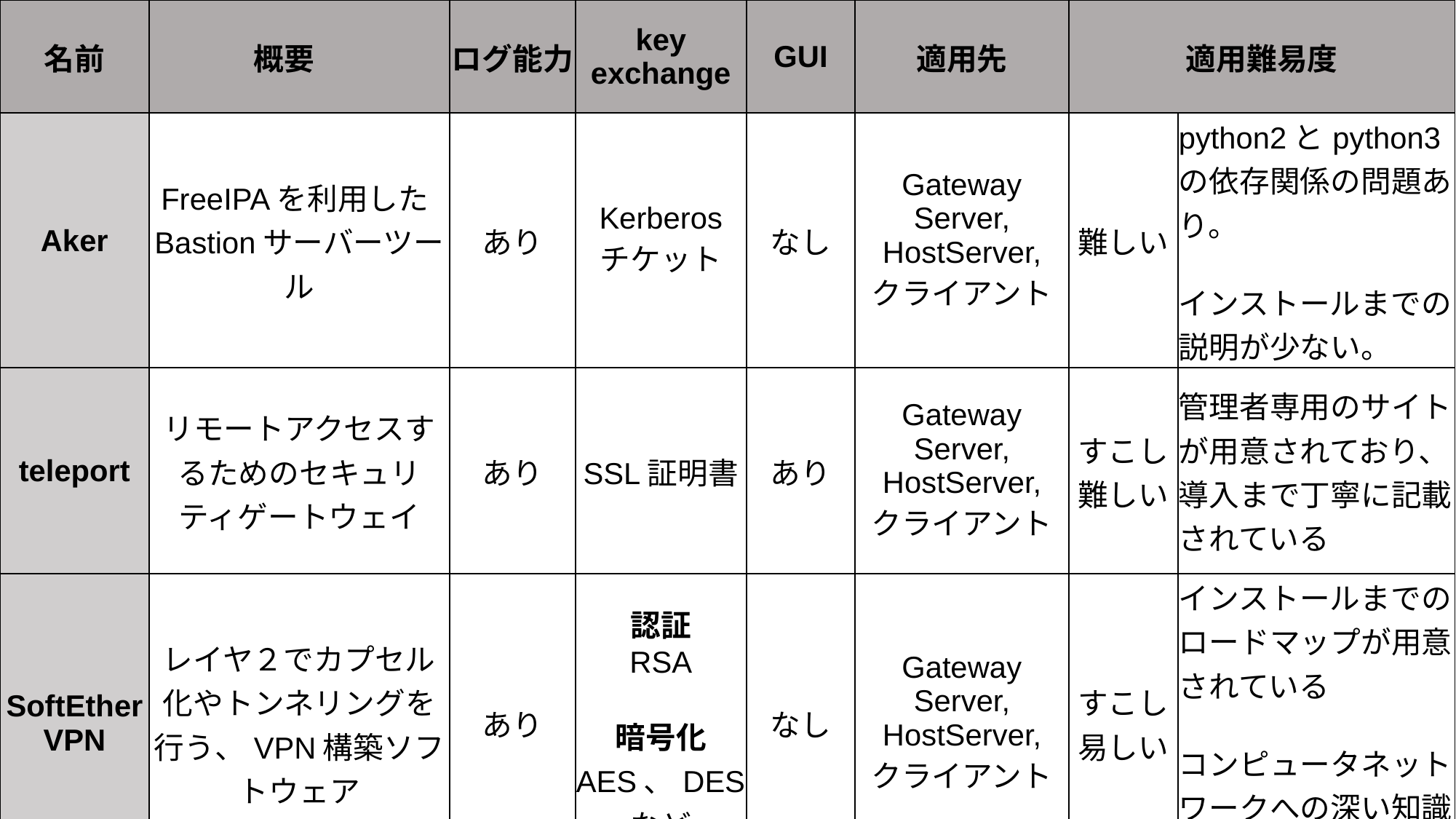

| 名前 | 概要 | ログ能力 | key exchange | GUI | 適用先 | 適用難易度 |  |
| --- | --- | --- | --- | --- | --- | --- | --- |
| Aker | FreeIPAを利用したBastionサーバーツール | あり | Kerberos チケット | なし | Gateway Server, HostServer, クライアント | 難しい | python2とpython3の依存関係の問題あり。 インストールまでの説明が少ない。 |
| teleport | リモートアクセスするためのセキュリティゲートウェイ | あり | SSL証明書 | あり | Gateway Server, HostServer, クライアント | すこし 難しい | 管理者専用のサイトが用意されており、導入まで丁寧に記載されている |
| SoftEther VPN | レイヤ２でカプセル化やトンネリングを行う、VPN構築ソフトウェア | あり | 認証 RSA 暗号化 AES、DESなど | なし | Gateway Server, HostServer, クライアント | すこし 易しい | インストールまでのロードマップが用意されている コンピュータネットワークへの深い知識が必要 |